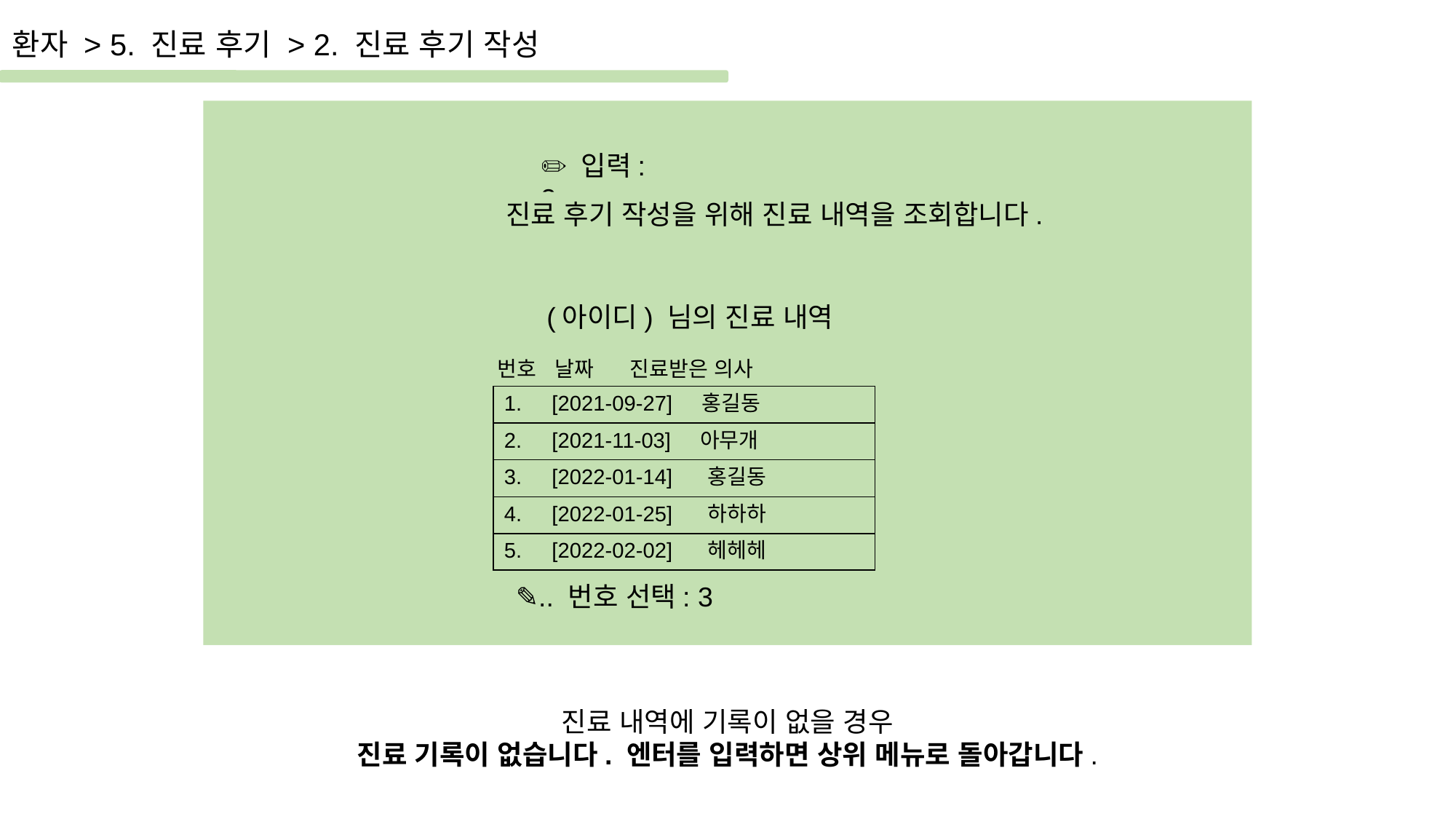

환자 > 5. 진료 후기 > 2. 진료 후기 작성

✏ 입력: 2
진료 후기 작성을 위해 진료 내역을 조회합니다.
(아이디) 님의 진료 내역
  번호   날짜      진료받은 의사
| 1. [2021-09-27] 홍길동 |
| --- |
| 2. [2021-11-03] 아무개 |
| 3. [2022-01-14] 홍길동 |
| 4. [2022-01-25] 하하하 |
| 5. [2022-02-02] 헤헤헤 |
✎.. 번호 선택: 3
진료 내역에 기록이 없을 경우
진료 기록이 없습니다. 엔터를 입력하면 상위 메뉴로 돌아갑니다.